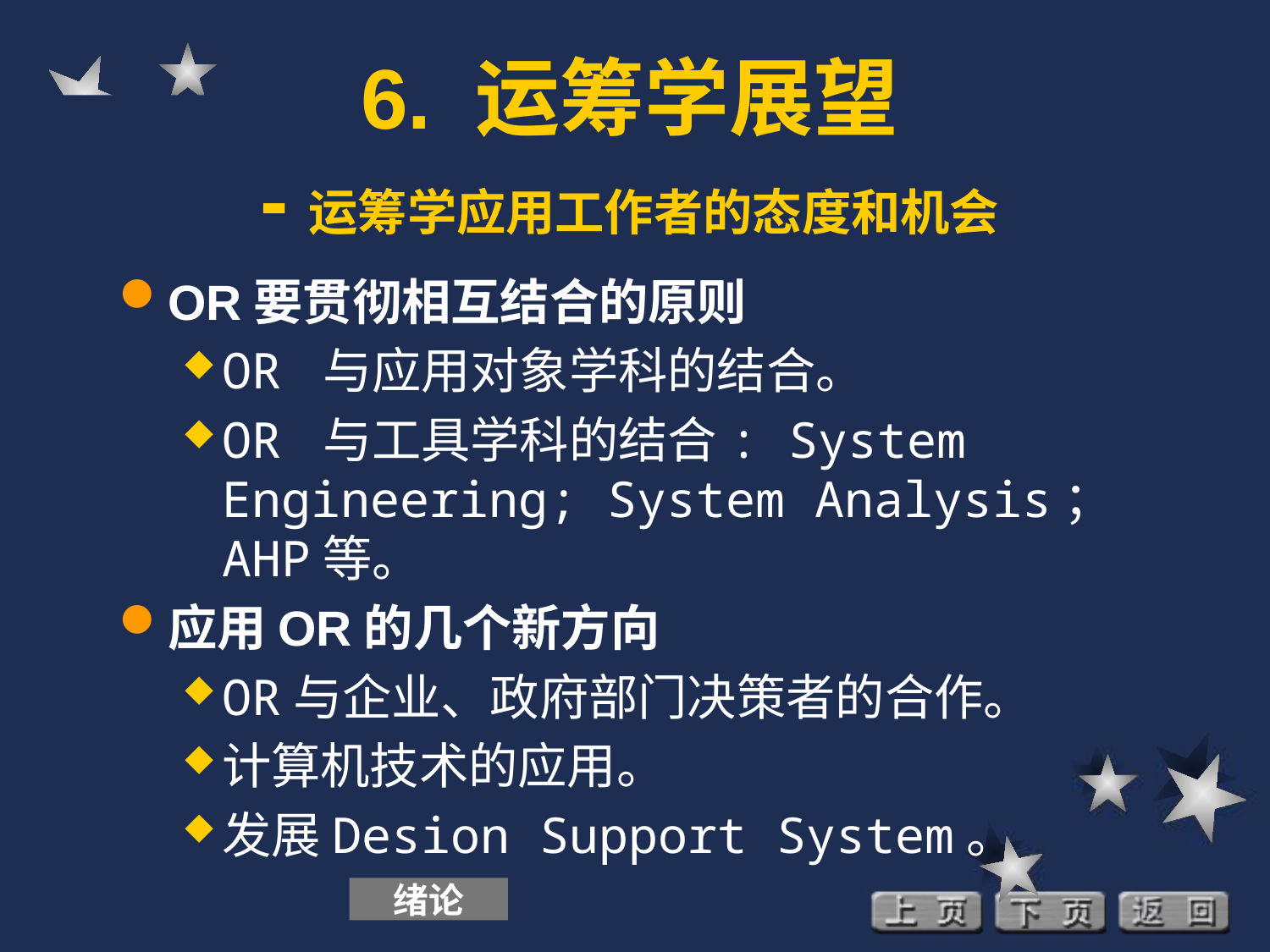

# 6. 运筹学展望 -运筹学应用工作者的态度和机会
OR要贯彻相互结合的原则
OR 与应用对象学科的结合。
OR 与工具学科的结合: System Engineering; System Analysis；AHP等。
应用OR的几个新方向
OR与企业、政府部门决策者的合作。
计算机技术的应用。
发展Desion Support System。
绪论